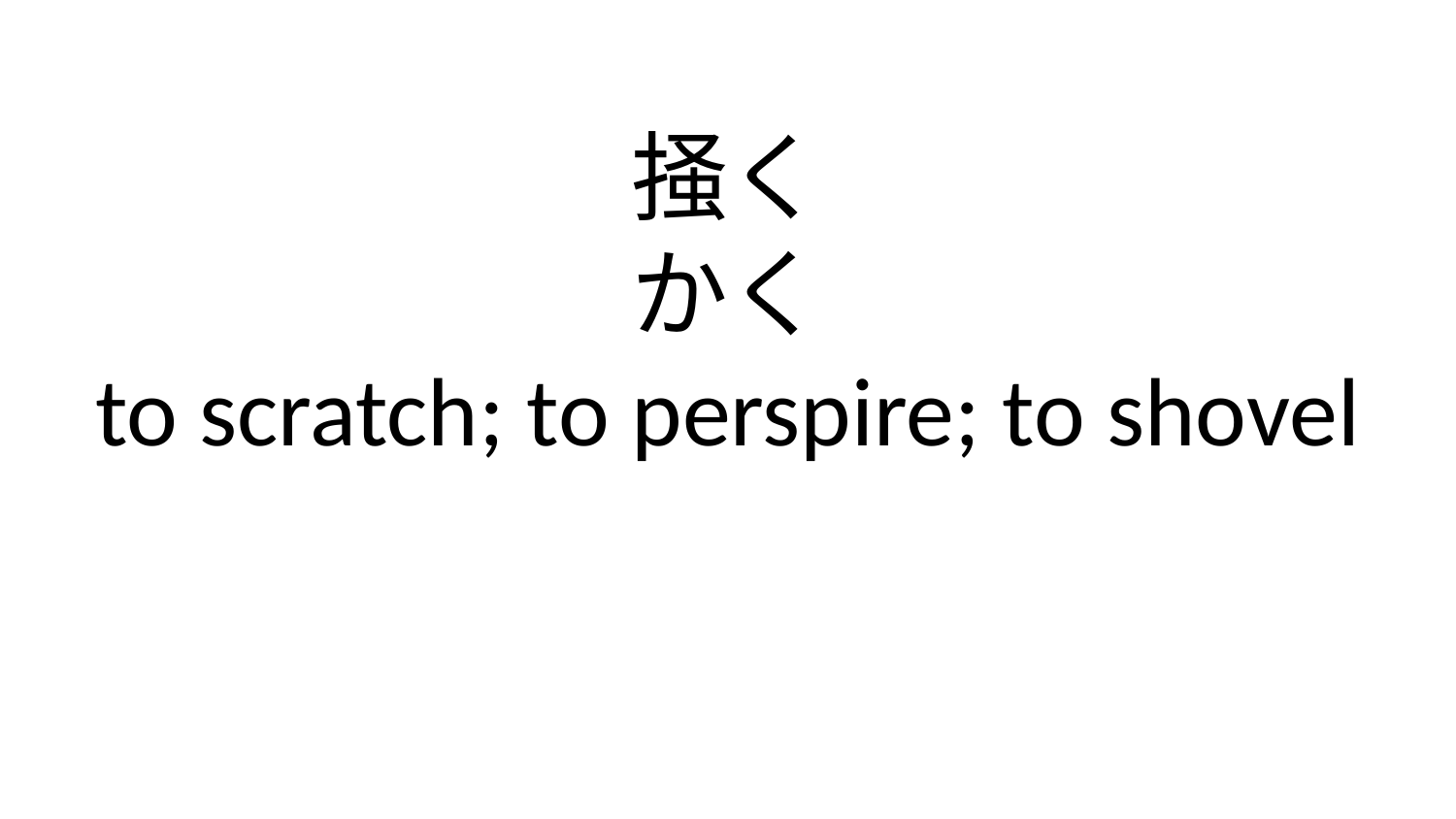

掻く
かく
to scratch; to perspire; to shovel